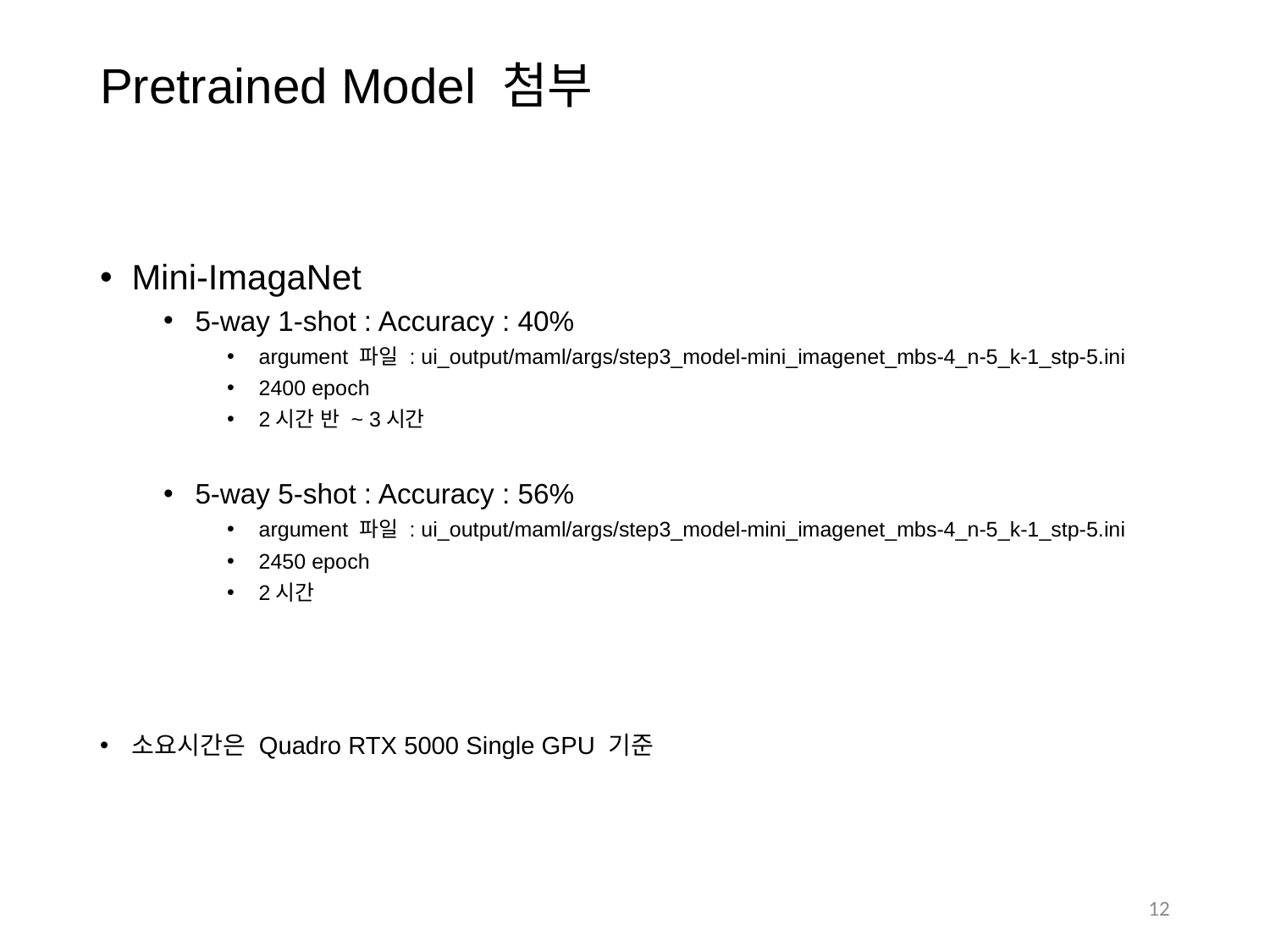

# Pretrained Model 첨부
Mini-ImagaNet
5-way 1-shot : Accuracy : 40%
argument 파일 : ui_output/maml/args/step3_model-mini_imagenet_mbs-4_n-5_k-1_stp-5.ini
2400 epoch
2시간 반 ~ 3시간

5-way 5-shot : Accuracy : 56%
argument 파일 : ui_output/maml/args/step3_model-mini_imagenet_mbs-4_n-5_k-1_stp-5.ini
2450 epoch
2시간

소요시간은 Quadro RTX 5000 Single GPU 기준

12